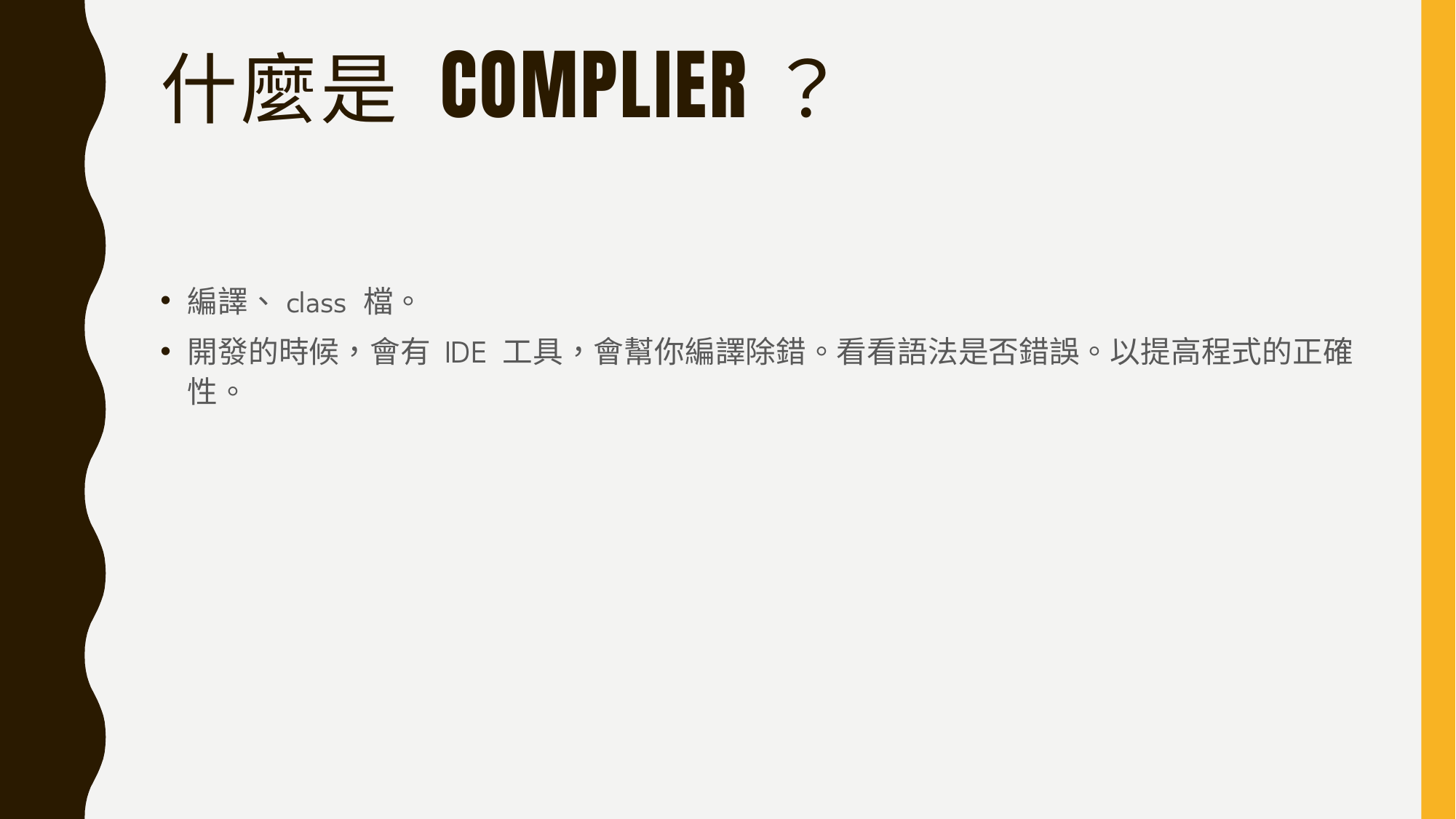

# 什麼是 Complier？
編譯、class 檔。
開發的時候，會有 IDE 工具，會幫你編譯除錯。看看語法是否錯誤。以提高程式的正確性。